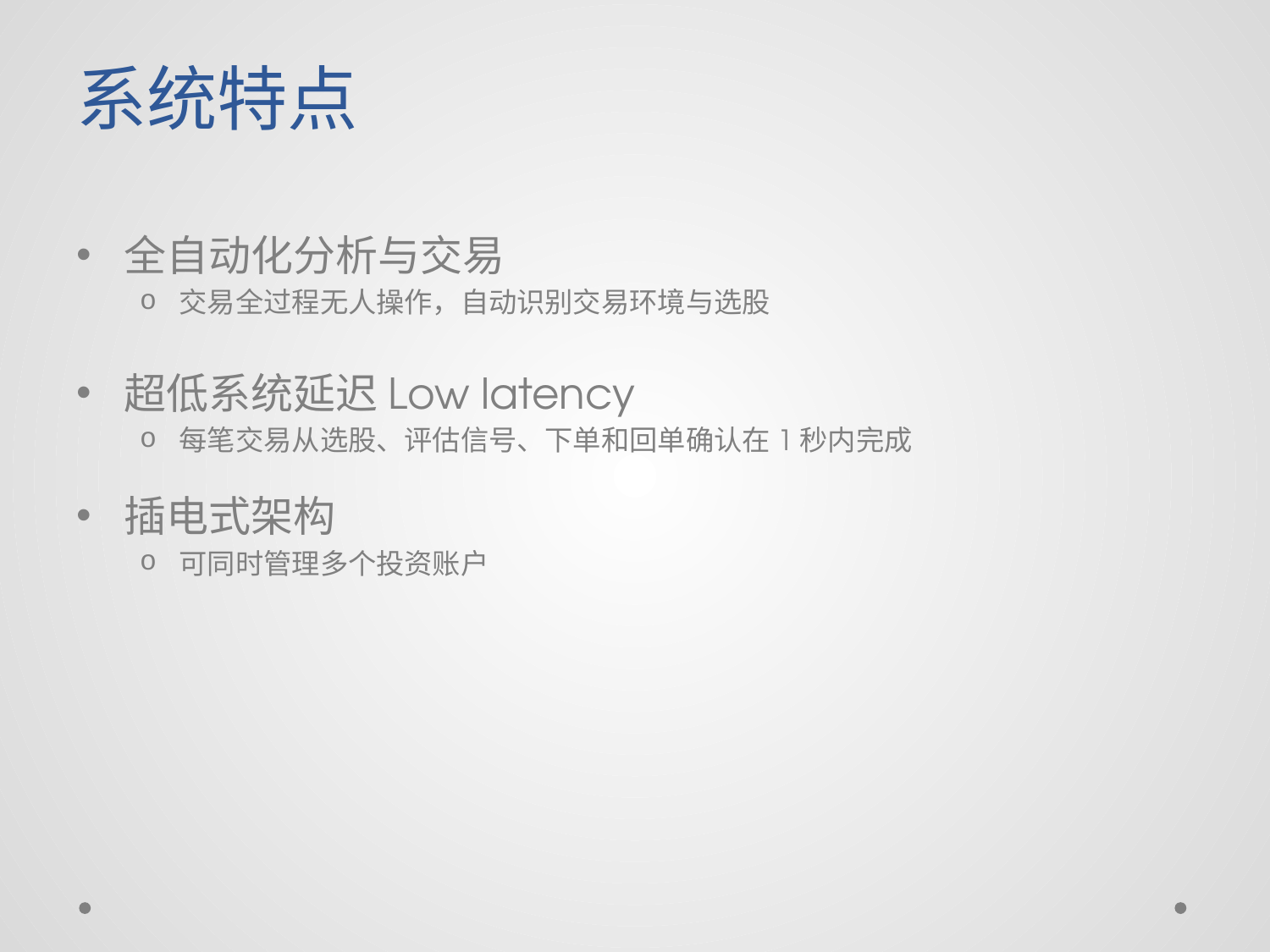

# 系统特点
全自动化分析与交易
交易全过程无人操作，自动识别交易环境与选股

超低系统延迟Low latency
每笔交易从选股、评估信号、下单和回单确认在1秒内完成

插电式架构
可同时管理多个投资账户